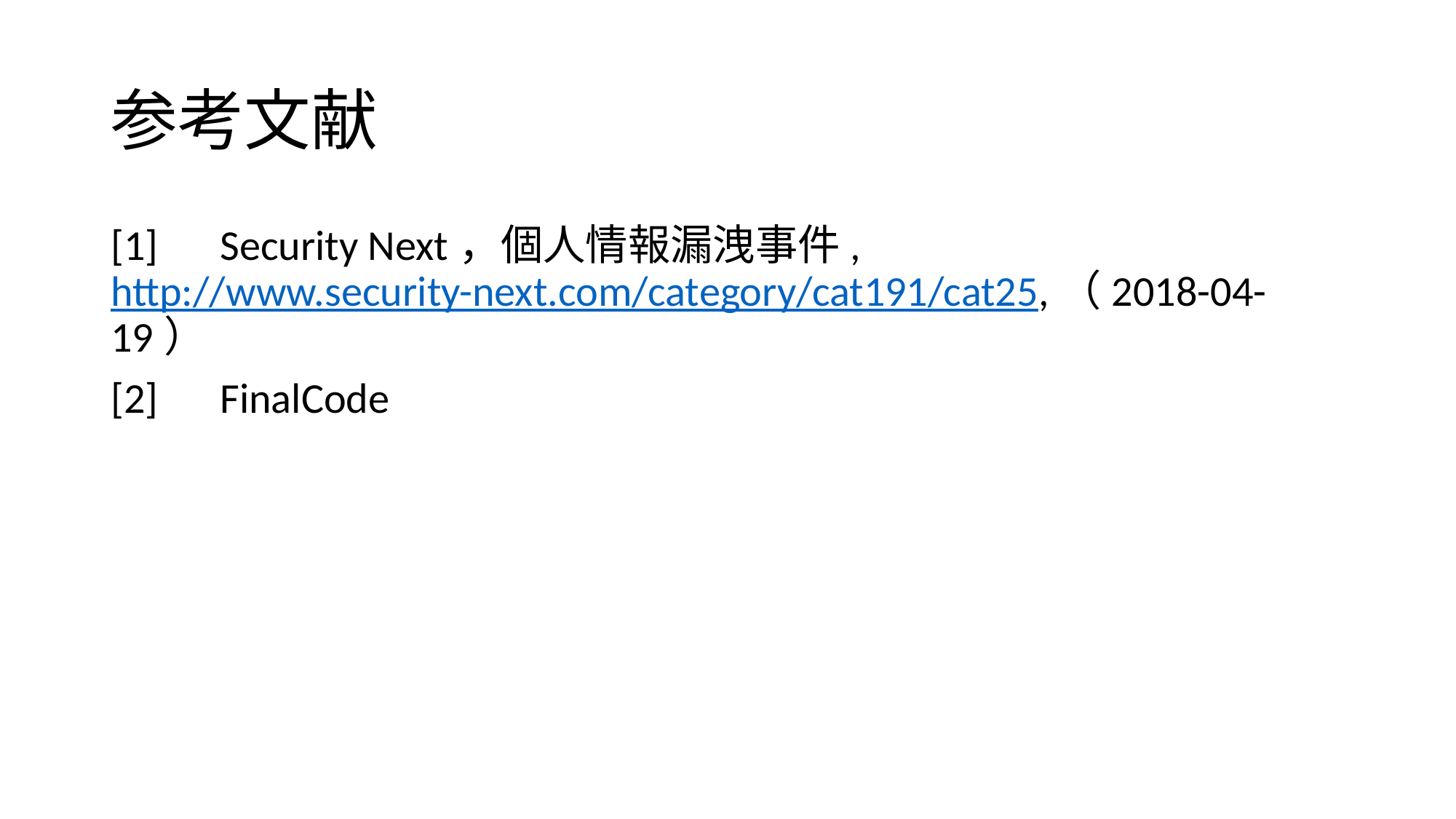

# 参考文献
[1]	Security Next，個人情報漏洩事件,http://www.security-next.com/category/cat191/cat25,（2018-04-19）
[2]	FinalCode